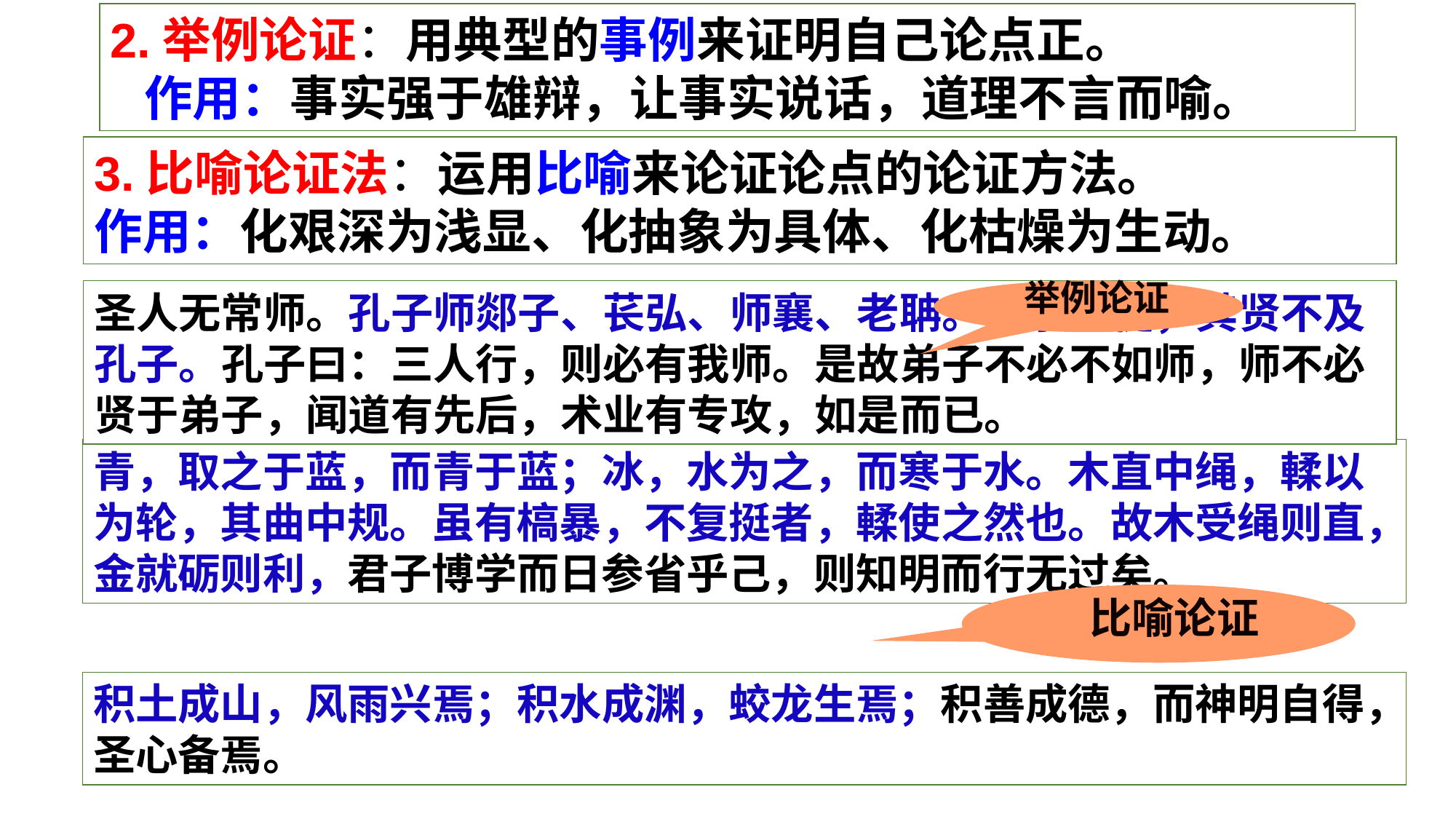

2.举例论证：用典型的事例来证明自己论点正。
  作用：事实强于雄辩，让事实说话，道理不言而喻。
3.比喻论证法：运用比喻来论证论点的论证方法。
作用：化艰深为浅显、化抽象为具体、化枯燥为生动。
圣人无常师。孔子师郯子、苌弘、师襄、老聃。郯子之徒，其贤不及孔子。孔子曰：三人行，则必有我师。是故弟子不必不如师，师不必贤于弟子，闻道有先后，术业有专攻，如是而已。
 举例论证
青，取之于蓝，而青于蓝；冰，水为之，而寒于水。木直中绳，輮以为轮，其曲中规。虽有槁暴，不复挺者，輮使之然也。故木受绳则直，金就砺则利，君子博学而日参省乎己，则知明而行无过矣。
 比喻论证
积土成山，风雨兴焉；积水成渊，蛟龙生焉；积善成德，而神明自得，圣心备焉。